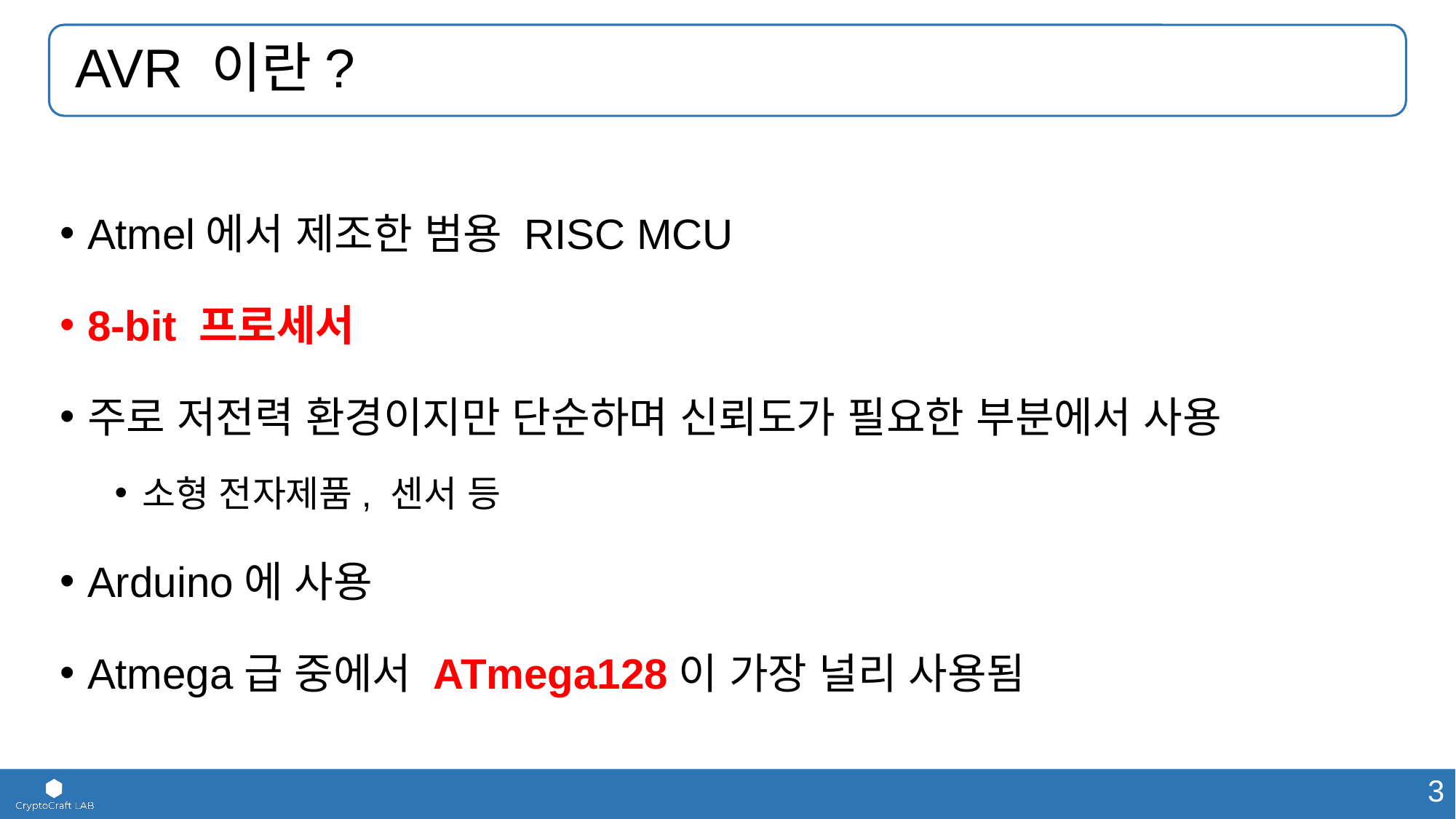

# AVR 이란?
Atmel에서 제조한 범용 RISC MCU
8-bit 프로세서
주로 저전력 환경이지만 단순하며 신뢰도가 필요한 부분에서 사용
소형 전자제품, 센서 등
Arduino에 사용
Atmega급 중에서 ATmega128이 가장 널리 사용됨